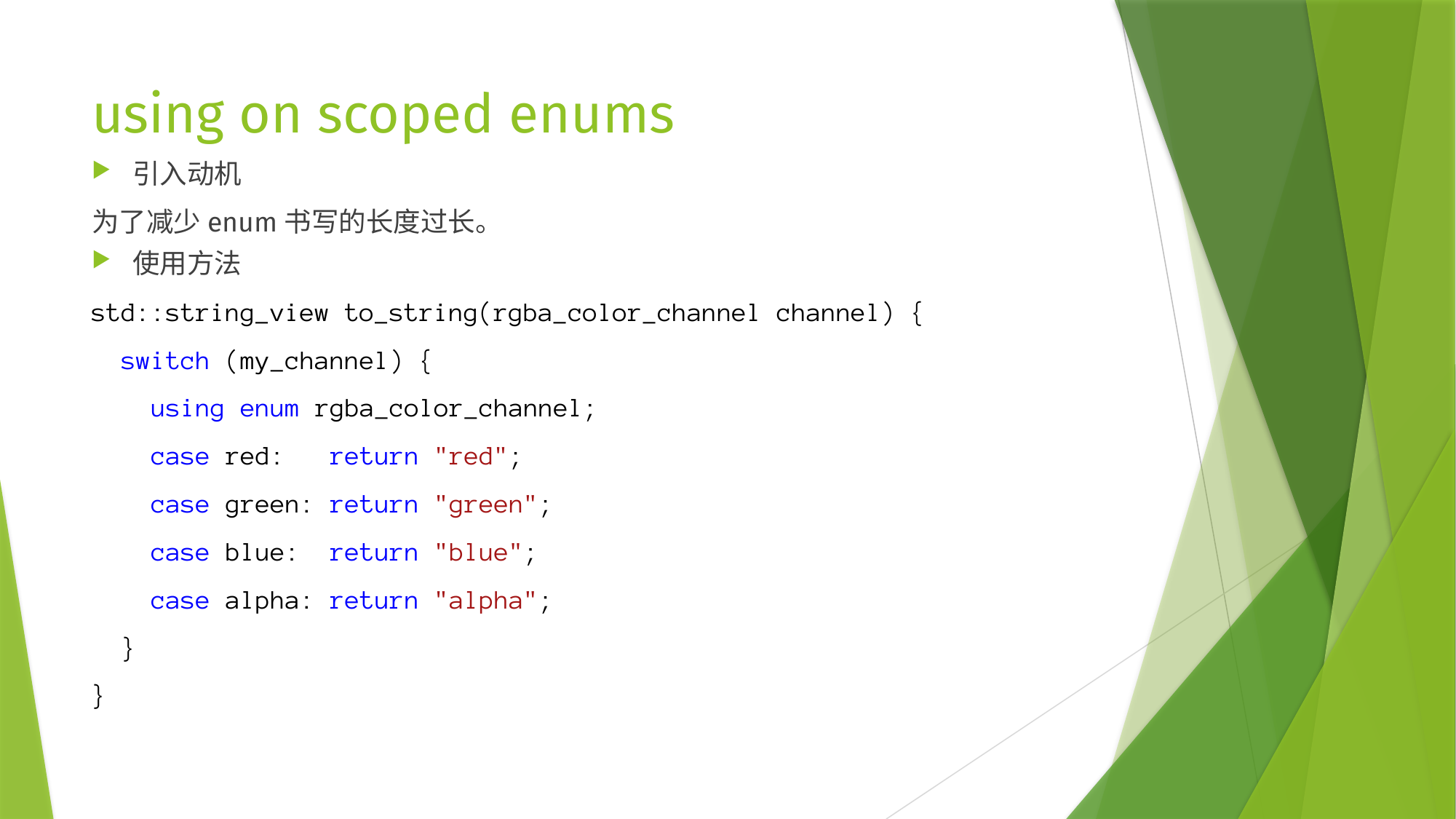

# using on scoped enums
引入动机
为了减少enum书写的长度过长。
使用方法
std::string_view to_string(rgba_color_channel channel) {
  switch (my_channel) {
    using enum rgba_color_channel;
    case red:   return "red";
    case green: return "green";
    case blue:  return "blue";
    case alpha: return "alpha";
  }
}